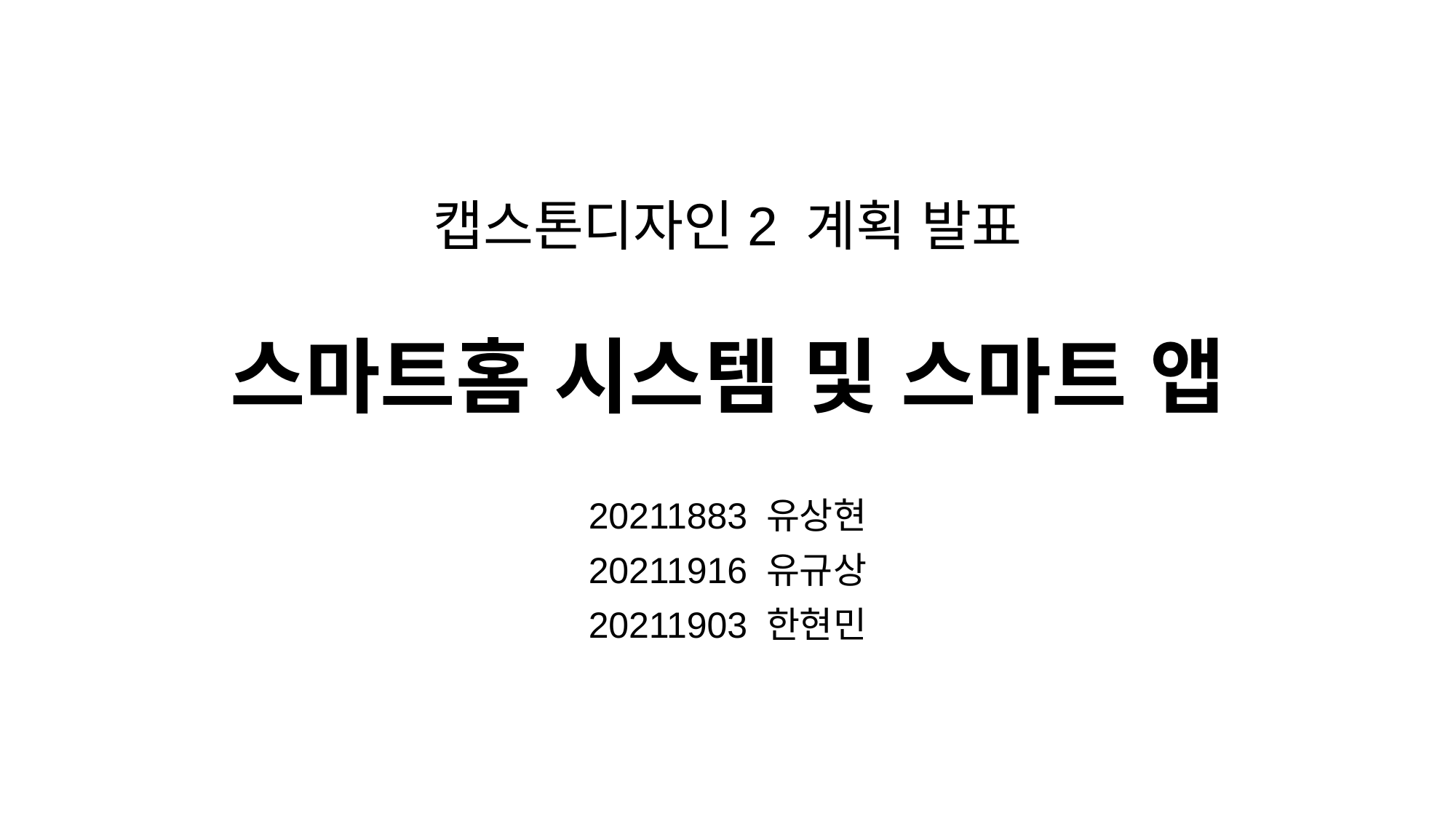

# 캡스톤디자인2 계획 발표 스마트홈 시스템 및 스마트 앱
20211883 유상현
20211916 유규상
20211903 한현민